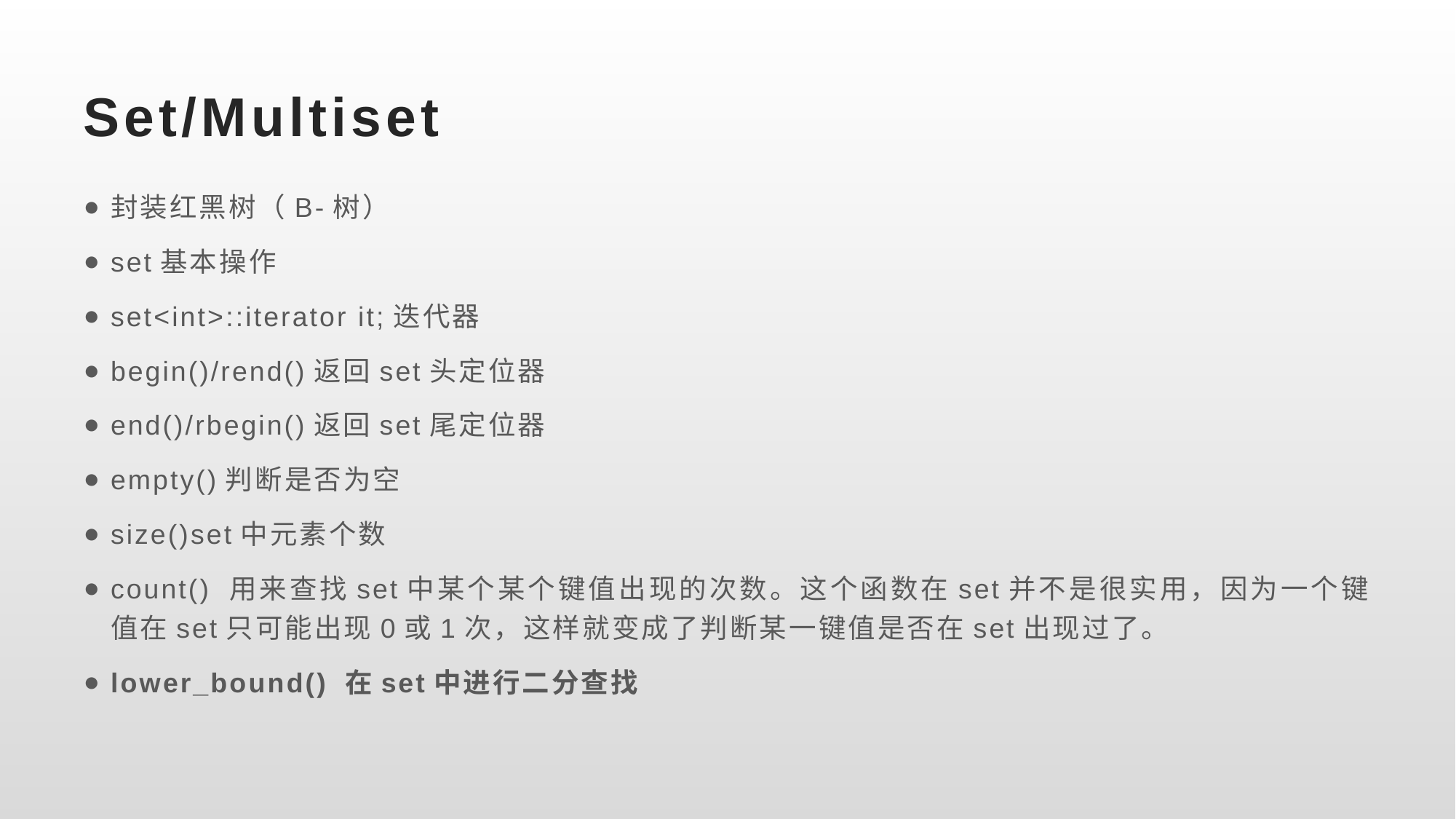

# Set/Multiset
封装红黑树（B-树）
set基本操作
set<int>::iterator it;迭代器
begin()/rend()返回set头定位器
end()/rbegin()返回set尾定位器
empty()判断是否为空
size()set中元素个数
count() 用来查找set中某个某个键值出现的次数。这个函数在set并不是很实用，因为一个键值在set只可能出现0或1次，这样就变成了判断某一键值是否在set出现过了。
lower_bound() 在set中进行二分查找